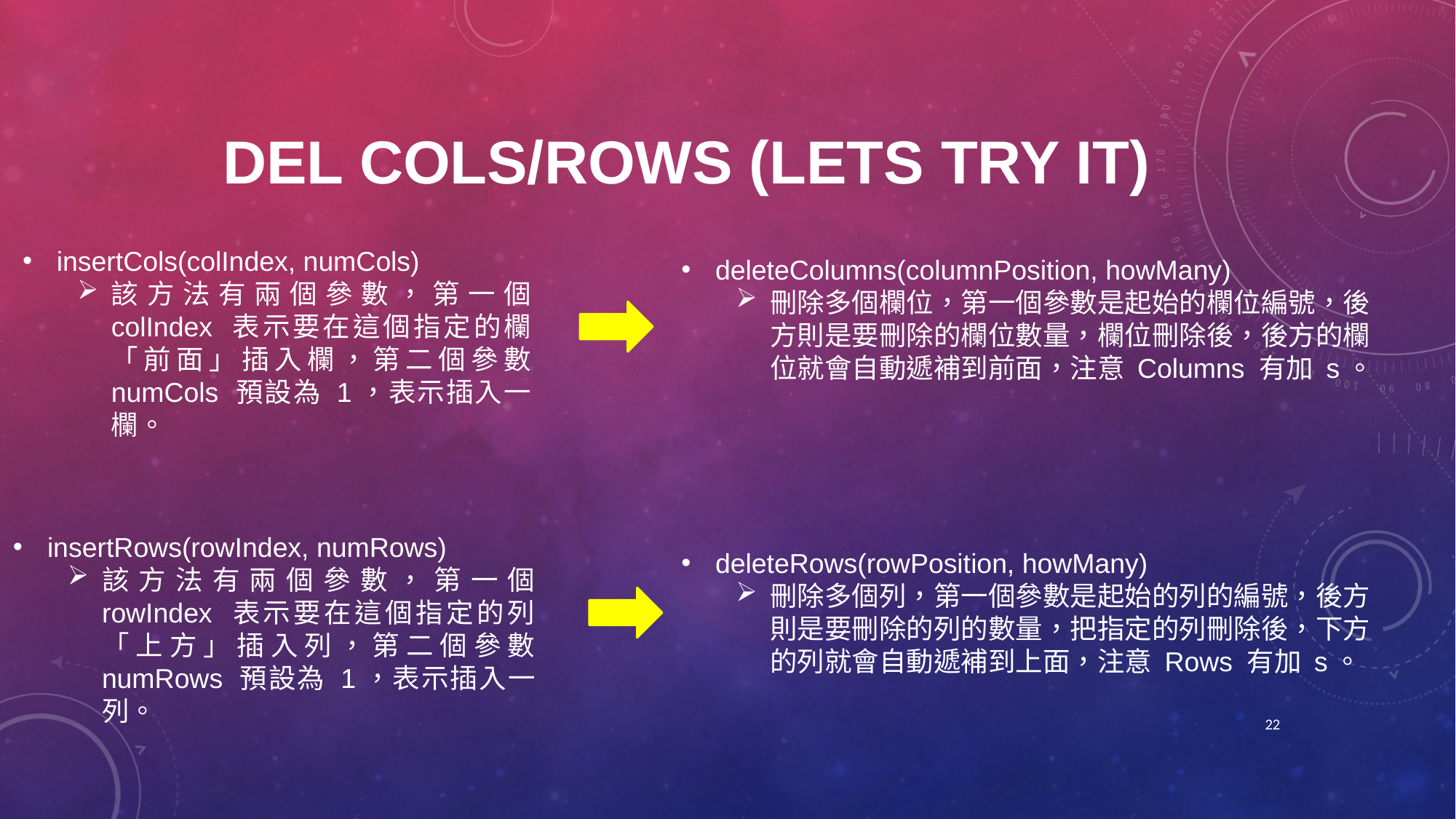

# Del cols/rows (Lets try it)
insertCols(colIndex, numCols)
該方法有兩個參數，第一個 colIndex 表示要在這個指定的欄「前面」插入欄，第二個參數 numCols 預設為 1，表示插入一欄。
deleteColumns(columnPosition, howMany)
刪除多個欄位，第一個參數是起始的欄位編號，後方則是要刪除的欄位數量，欄位刪除後，後方的欄位就會自動遞補到前面，注意 Columns 有加 s。

insertRows(rowIndex, numRows)
該方法有兩個參數，第一個 rowIndex 表示要在這個指定的列「上方」插入列，第二個參數 numRows 預設為 1，表示插入一列。
deleteRows(rowPosition, howMany)
刪除多個列，第一個參數是起始的列的編號，後方則是要刪除的列的數量，把指定的列刪除後，下方的列就會自動遞補到上面，注意 Rows 有加 s。

22